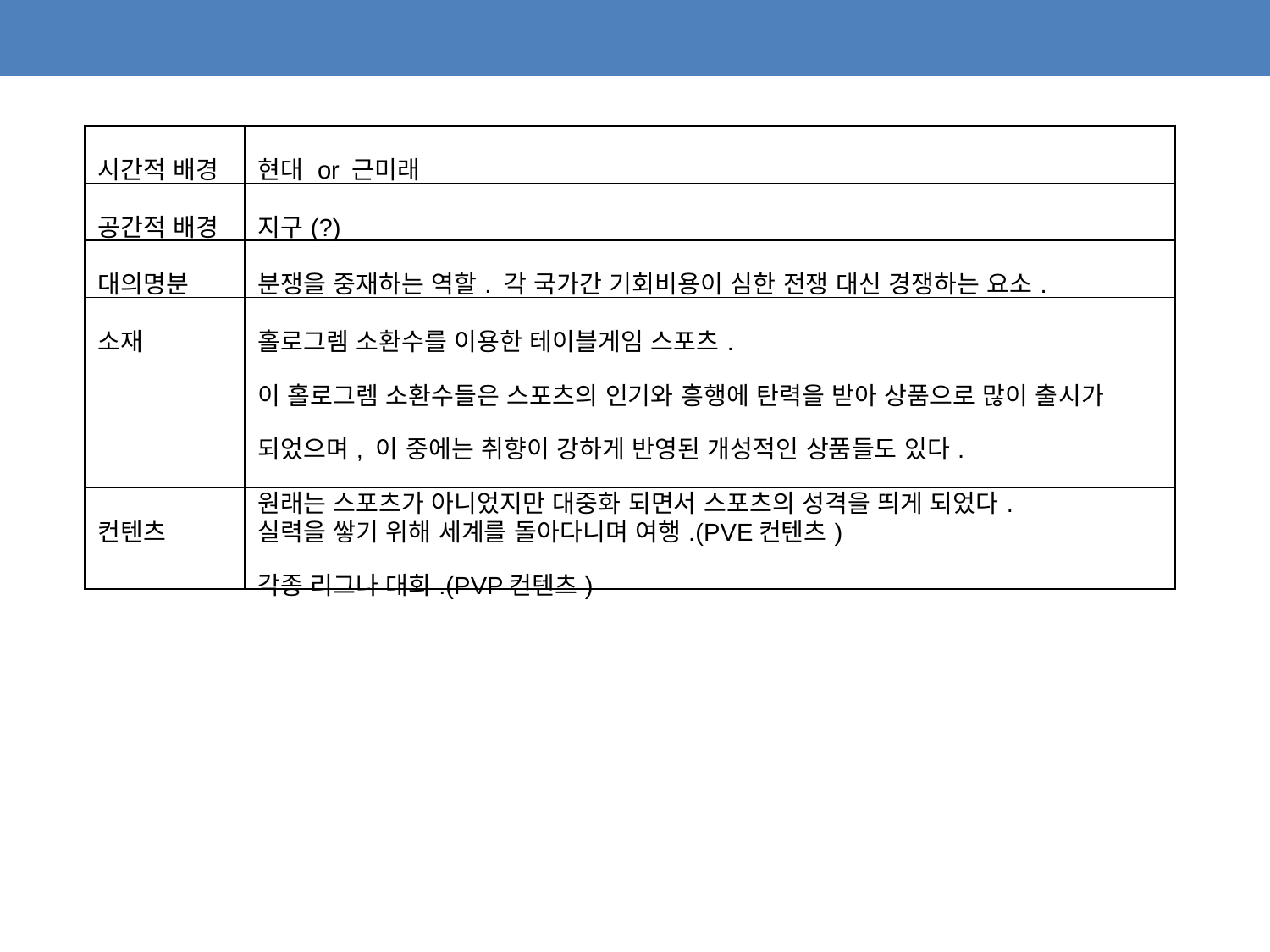

항목이 나뉘는 것은 표로 작성
| 시간적 배경 | 현대 or 근미래 |
| --- | --- |
| 공간적 배경 | 지구(?) |
| 대의명분 | 분쟁을 중재하는 역할. 각 국가간 기회비용이 심한 전쟁 대신 경쟁하는 요소. |
| 소재 | 홀로그렘 소환수를 이용한 테이블게임 스포츠. 이 홀로그렘 소환수들은 스포츠의 인기와 흥행에 탄력을 받아 상품으로 많이 출시가 되었으며, 이 중에는 취향이 강하게 반영된 개성적인 상품들도 있다. 원래는 스포츠가 아니었지만 대중화 되면서 스포츠의 성격을 띄게 되었다. |
| 컨텐츠 | 실력을 쌓기 위해 세계를 돌아다니며 여행.(PVE컨텐츠) 각종 리그나 대회.(PVP컨텐츠) |